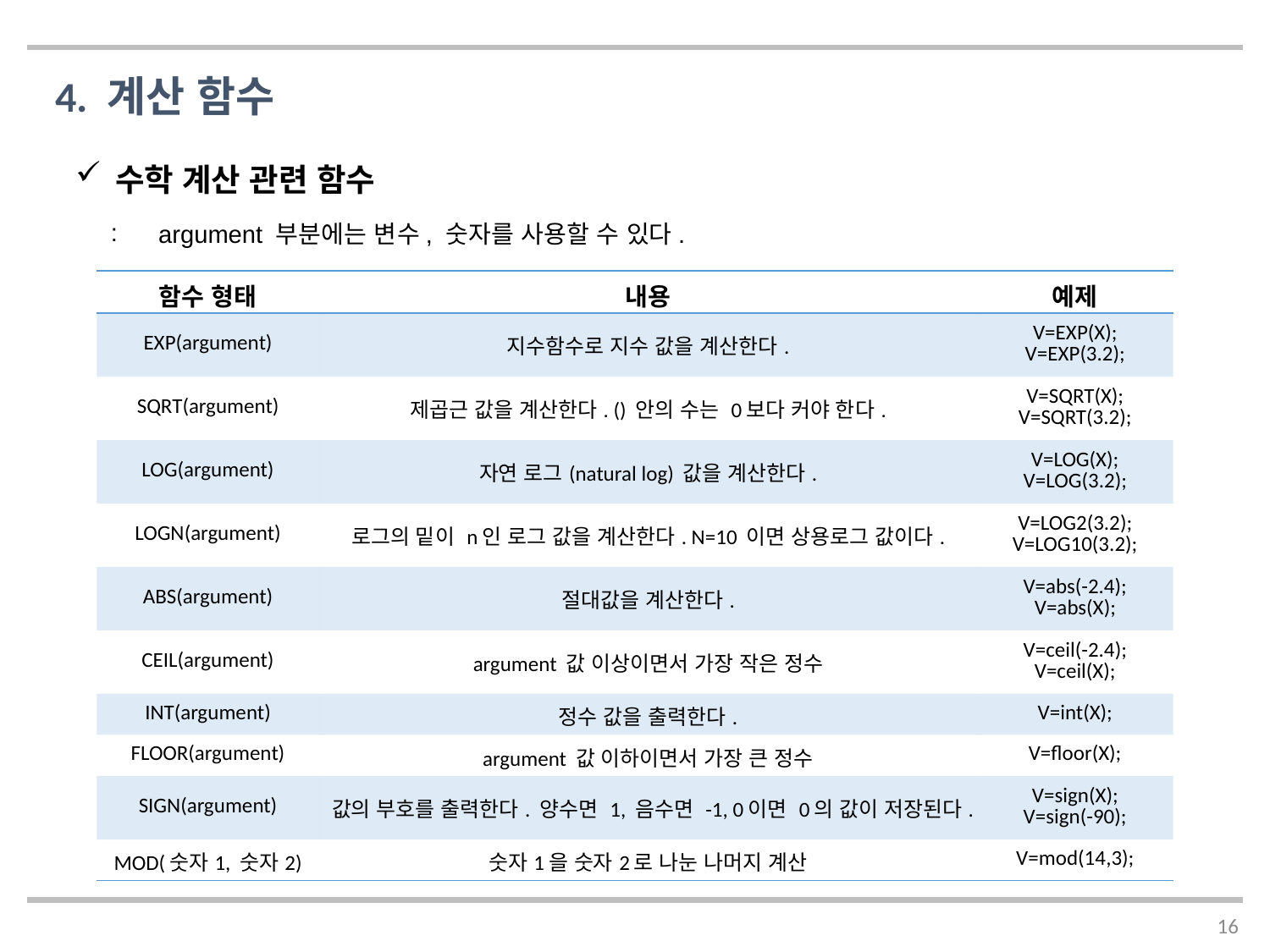

4. 계산 함수
수학 계산 관련 함수
argument 부분에는 변수, 숫자를 사용할 수 있다.
| 함수 형태 | 내용 | 예제 |
| --- | --- | --- |
| EXP(argument) | 지수함수로 지수 값을 계산한다. | V=EXP(X); V=EXP(3.2); |
| SQRT(argument) | 제곱근 값을 계산한다. () 안의 수는 0보다 커야 한다. | V=SQRT(X); V=SQRT(3.2); |
| LOG(argument) | 자연 로그(natural log) 값을 계산한다. | V=LOG(X); V=LOG(3.2); |
| LOGN(argument) | 로그의 밑이 n인 로그 값을 계산한다. N=10 이면 상용로그 값이다. | V=LOG2(3.2); V=LOG10(3.2); |
| ABS(argument) | 절대값을 계산한다. | V=abs(-2.4); V=abs(X); |
| CEIL(argument) | argument 값 이상이면서 가장 작은 정수 | V=ceil(-2.4); V=ceil(X); |
| INT(argument) | 정수 값을 출력한다. | V=int(X); |
| FLOOR(argument) | argument 값 이하이면서 가장 큰 정수 | V=floor(X); |
| SIGN(argument) | 값의 부호를 출력한다. 양수면 1, 음수면 -1, 0이면 0의 값이 저장된다. | V=sign(X); V=sign(-90); |
| MOD(숫자1, 숫자2) | 숫자1을 숫자2로 나눈 나머지 계산 | V=mod(14,3); |